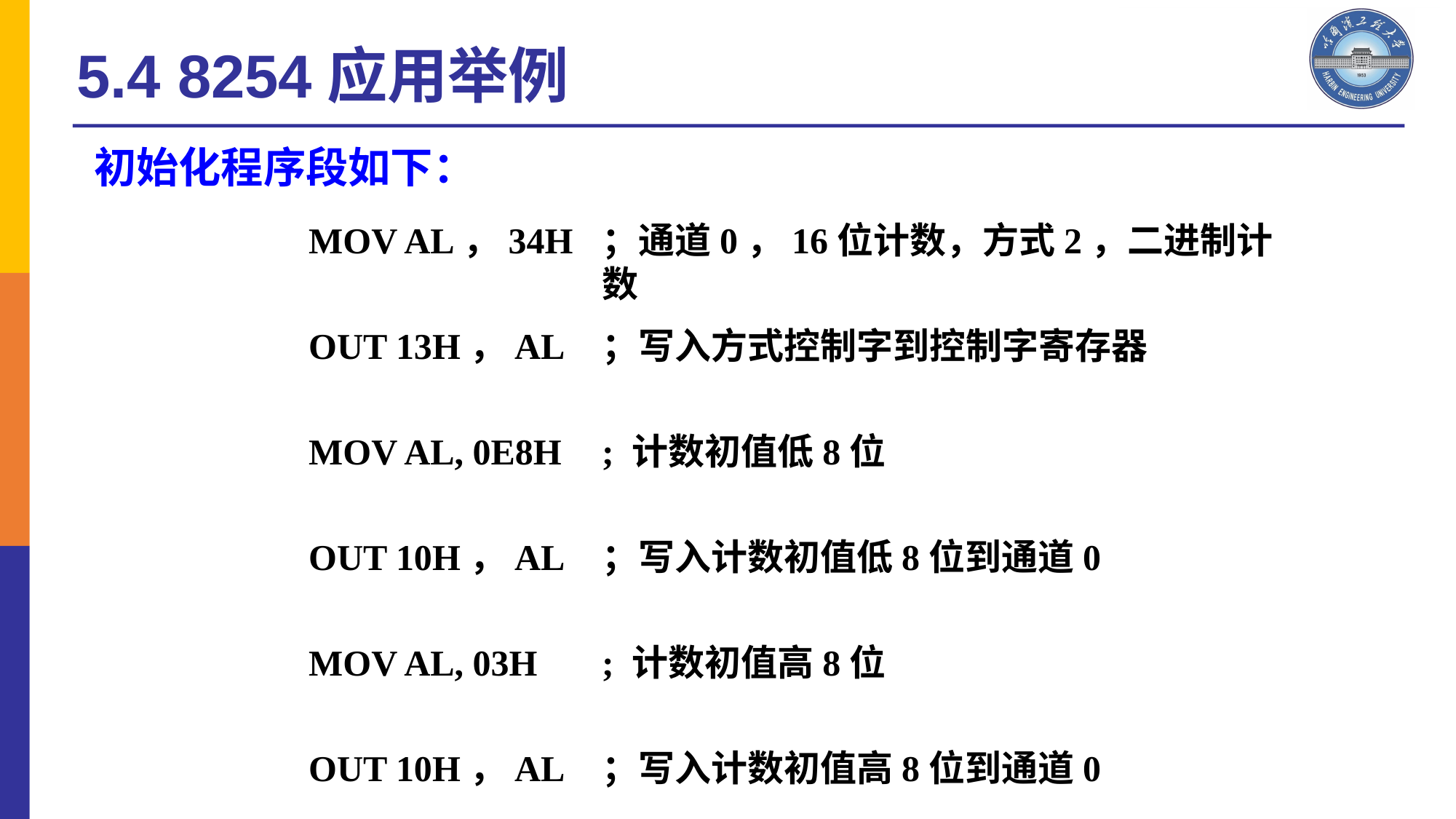

5.4 8254应用举例
初始化程序段如下：

MOV AL，34H

；通道0，16位计数，方式2，二进制计数

OUT 13H，AL
；写入方式控制字到控制字寄存器

MOV AL, 0E8H

; 计数初值低8位

OUT 10H，AL

；写入计数初值低8位到通道0

MOV AL, 03H

; 计数初值高8位

OUT 10H，AL

；写入计数初值高8位到通道0